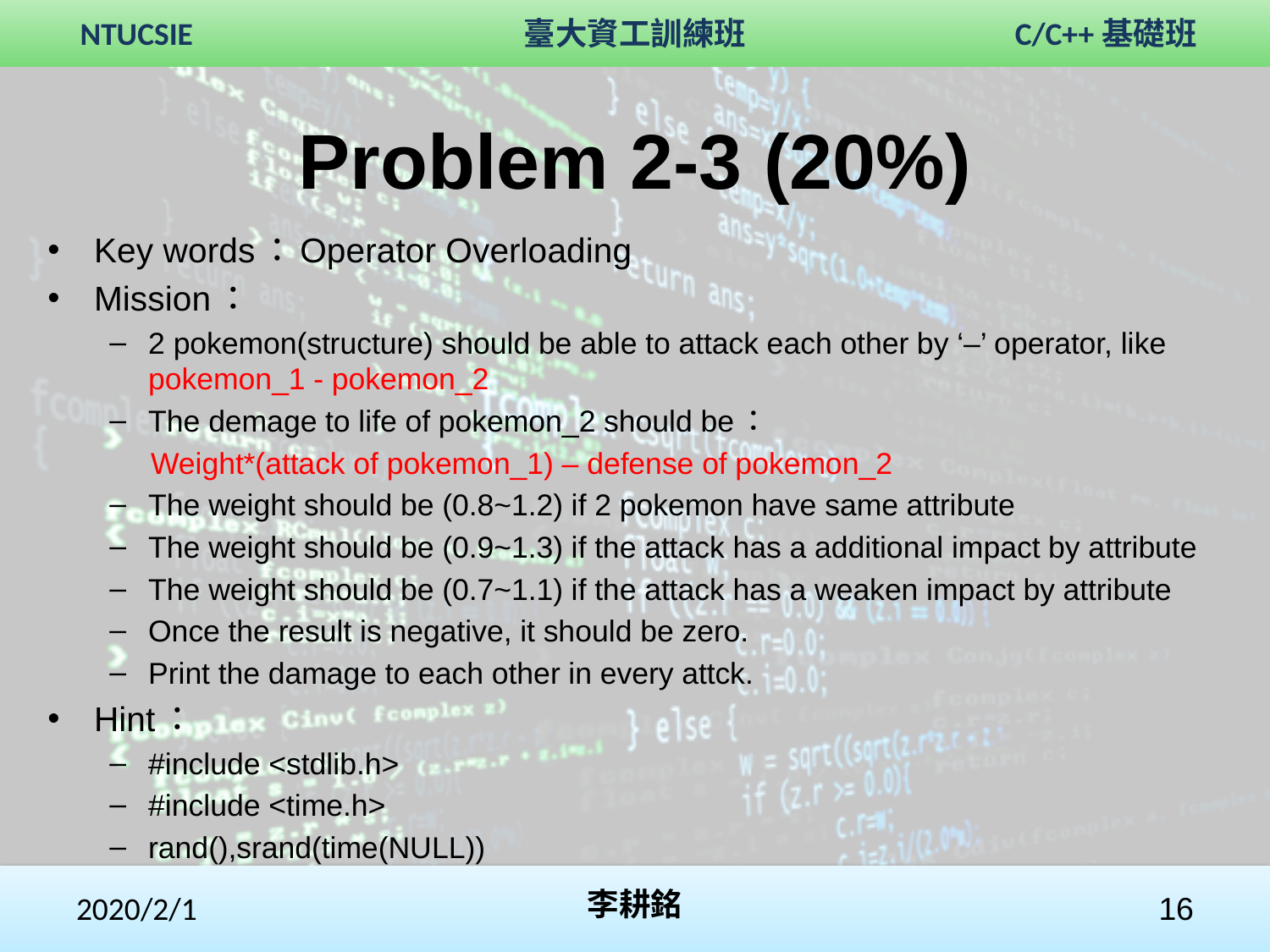

# Problem 2-3 (20%)
Key words：Operator Overloading
Mission：
2 pokemon(structure) should be able to attack each other by ‘–’ operator, like pokemon_1 - pokemon_2
The demage to life of pokemon_2 should be：
     Weight*(attack of pokemon_1) – defense of pokemon_2
The weight should be (0.8~1.2) if 2 pokemon have same attribute
The weight should be (0.9~1.3) if the attack has a additional impact by attribute
The weight should be (0.7~1.1) if the attack has a weaken impact by attribute
Once the result is negative, it should be zero.
Print the damage to each other in every attck.
Hint：
#include <stdlib.h>
#include <time.h>
rand(),srand(time(NULL))
2020/2/1
李耕銘
16